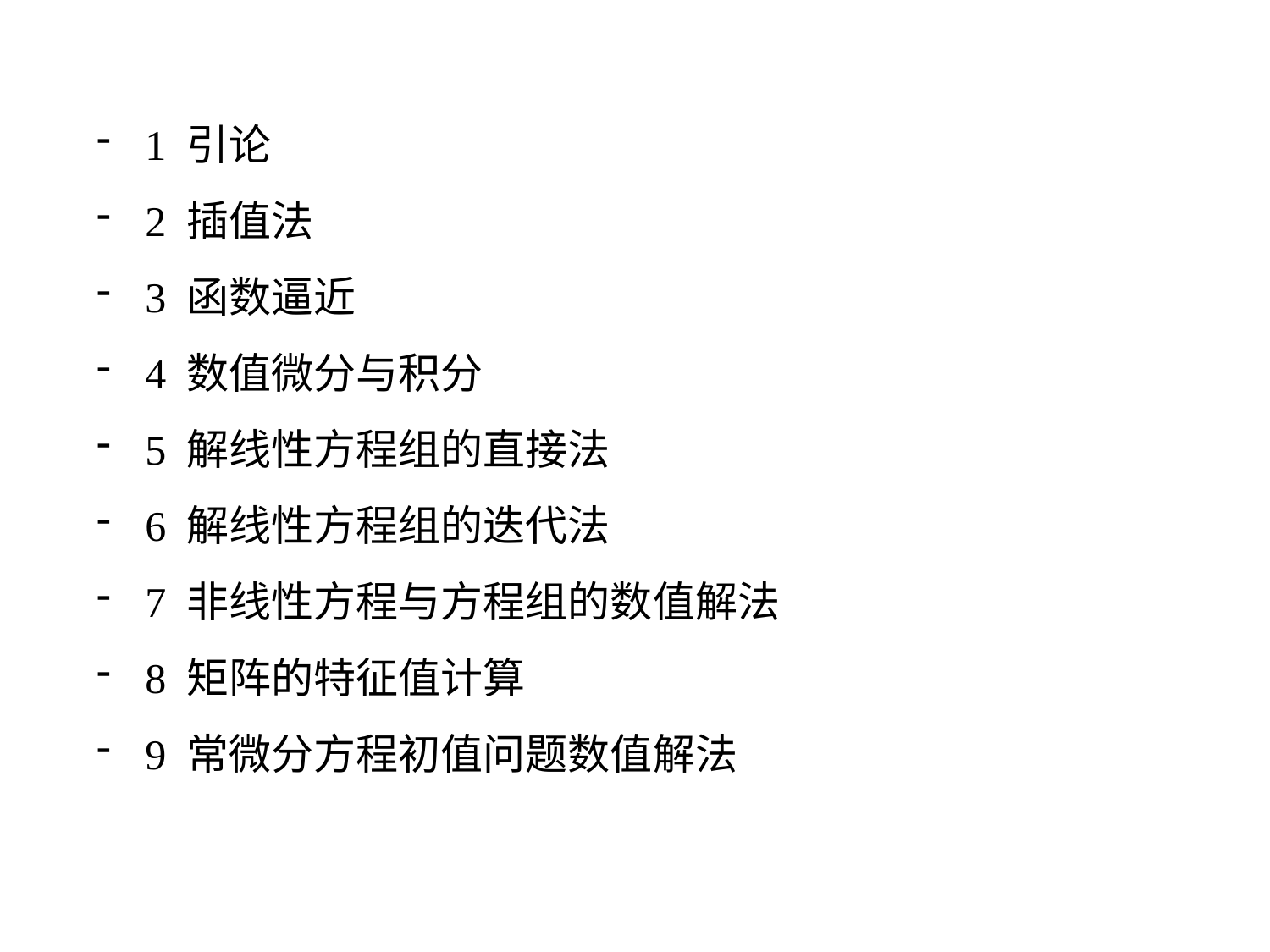

1 引论
2 插值法
3 函数逼近
4 数值微分与积分
5 解线性方程组的直接法
6 解线性方程组的迭代法
7 非线性方程与方程组的数值解法
8 矩阵的特征值计算
9 常微分方程初值问题数值解法